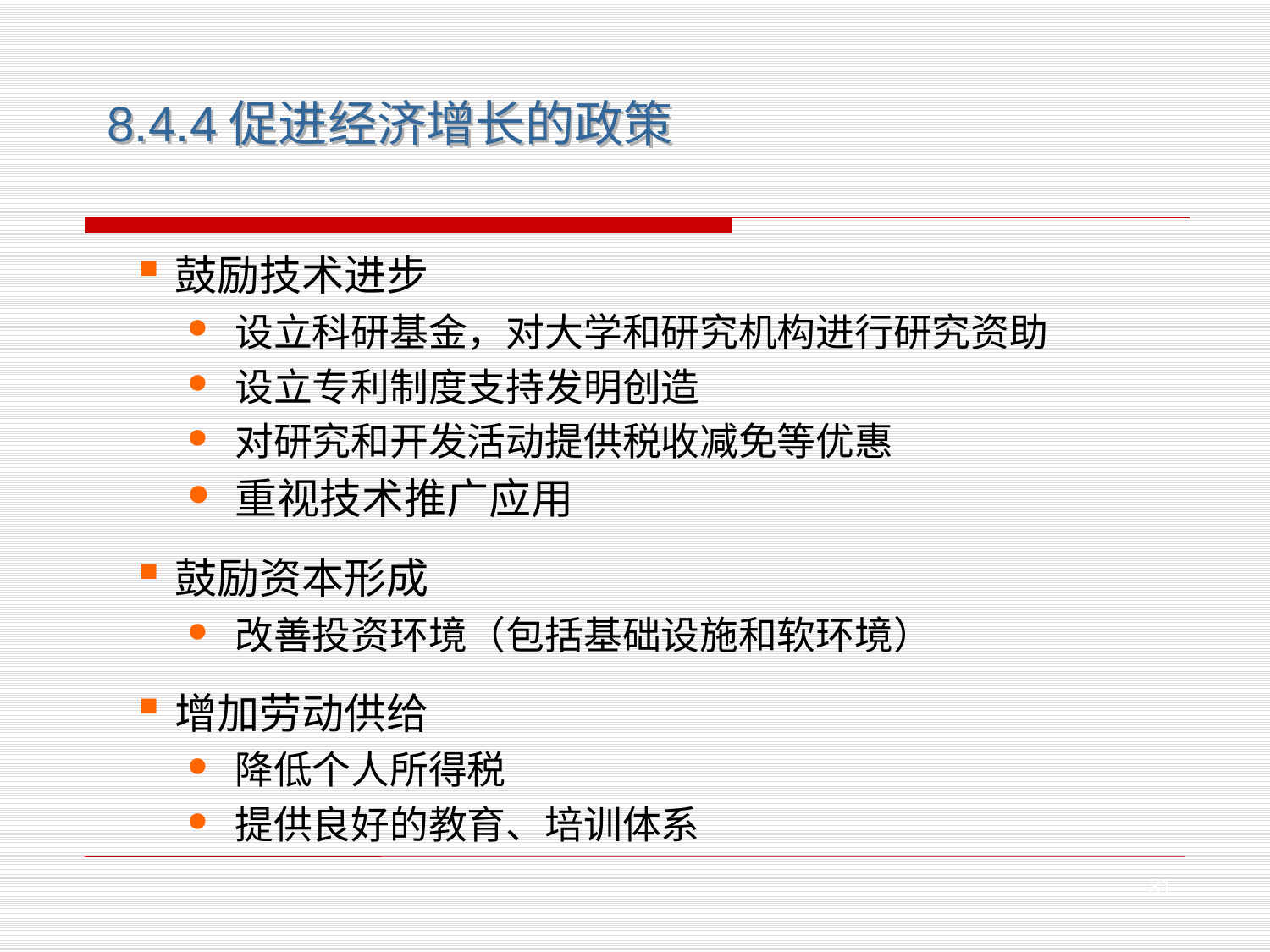

8.4.4促进经济增长的政策
鼓励技术进步
设立科研基金，对大学和研究机构进行研究资助
设立专利制度支持发明创造
对研究和开发活动提供税收减免等优惠
重视技术推广应用
鼓励资本形成
改善投资环境（包括基础设施和软环境）
增加劳动供给
降低个人所得税
提供良好的教育、培训体系
31